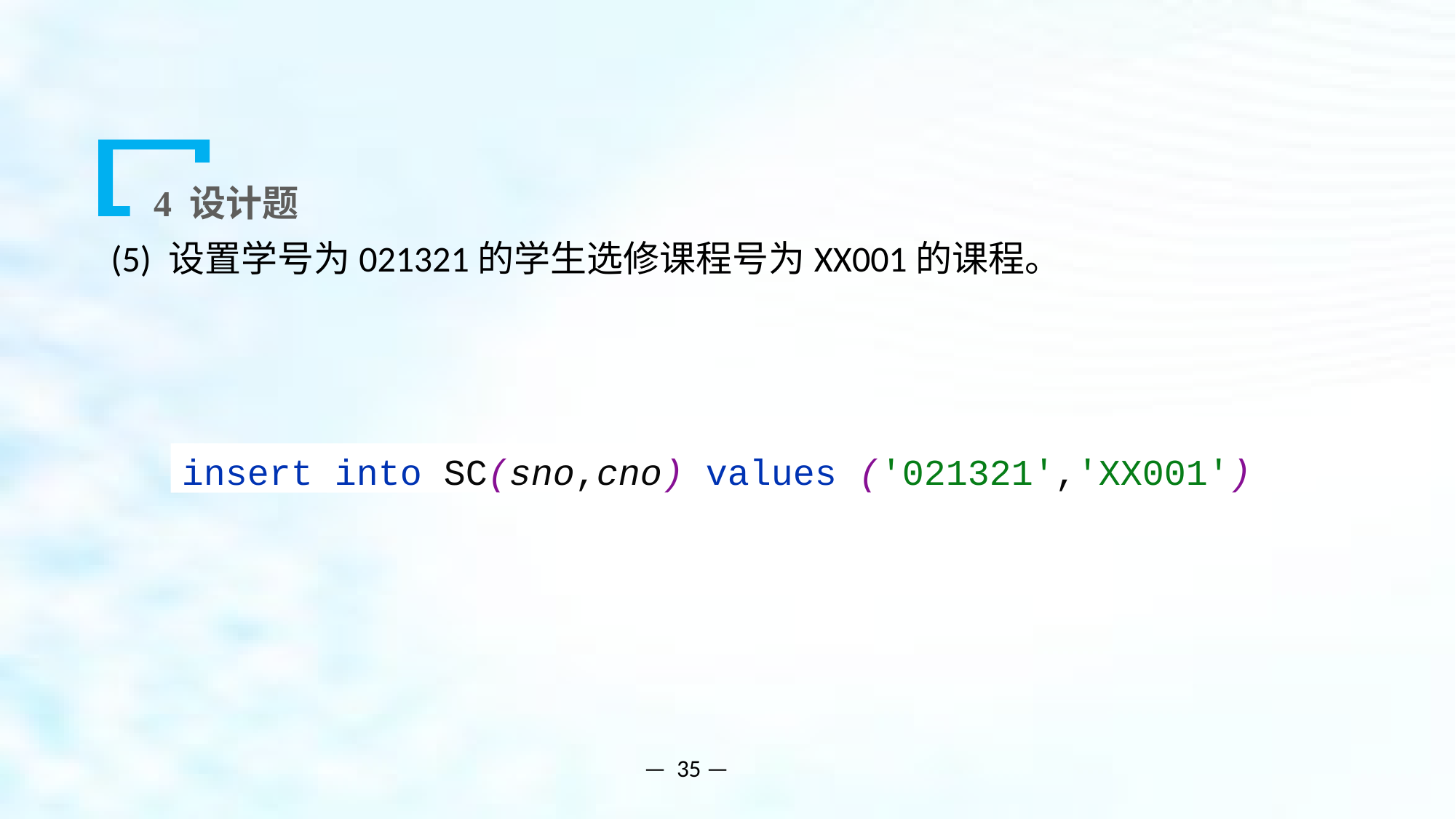

4 设计题
(5) 设置学号为021321的学生选修课程号为XX001的课程。

insert into SC(sno,cno) values ('021321','XX001')